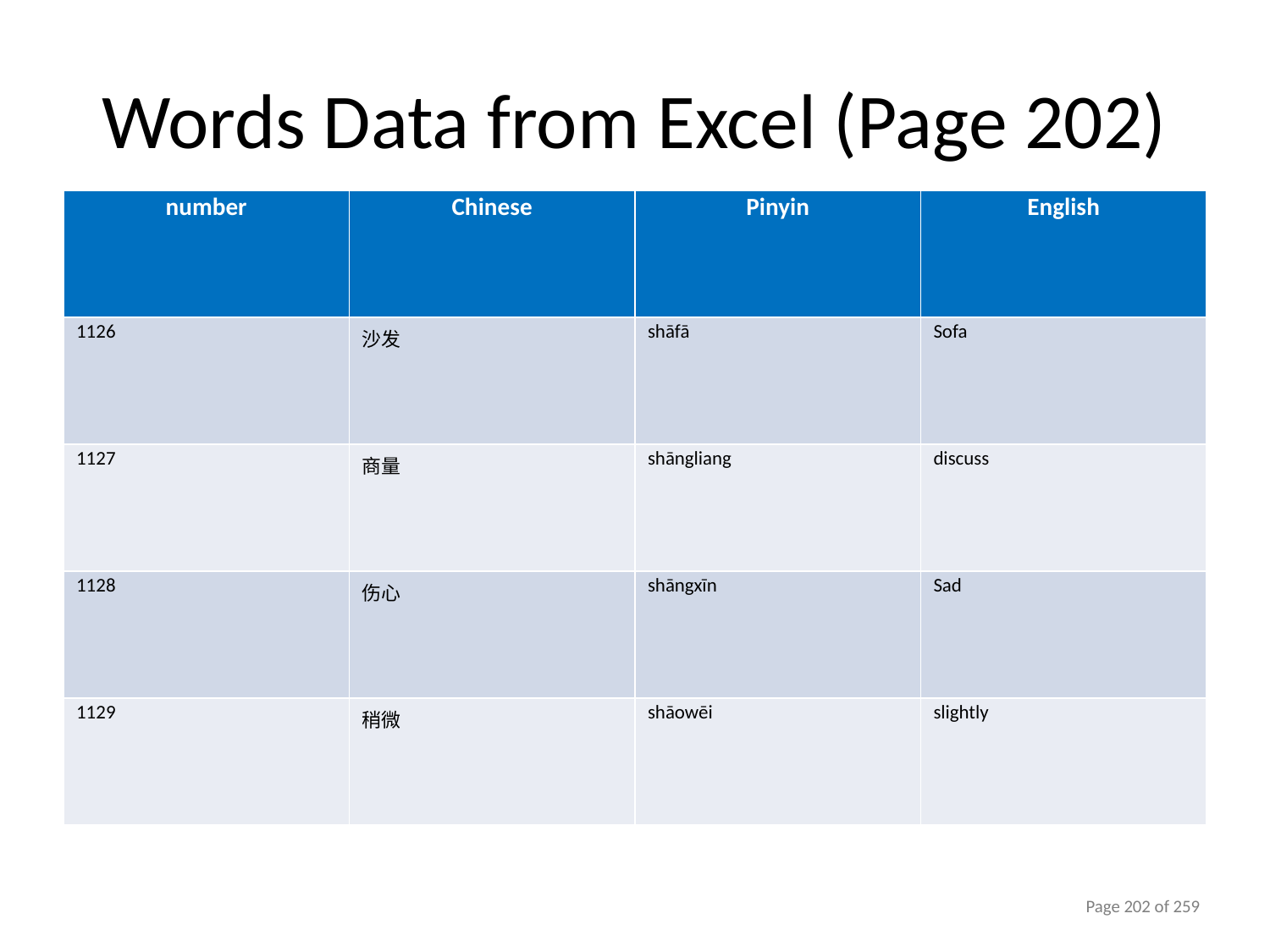

# Words Data from Excel (Page 202)
| number | Chinese | Pinyin | English |
| --- | --- | --- | --- |
| 1126 | 沙发 | shāfā | Sofa |
| 1127 | 商量 | shāngliang | discuss |
| 1128 | 伤心 | shāngxīn | Sad |
| 1129 | 稍微 | shāowēi | slightly |

Page 202 of 259